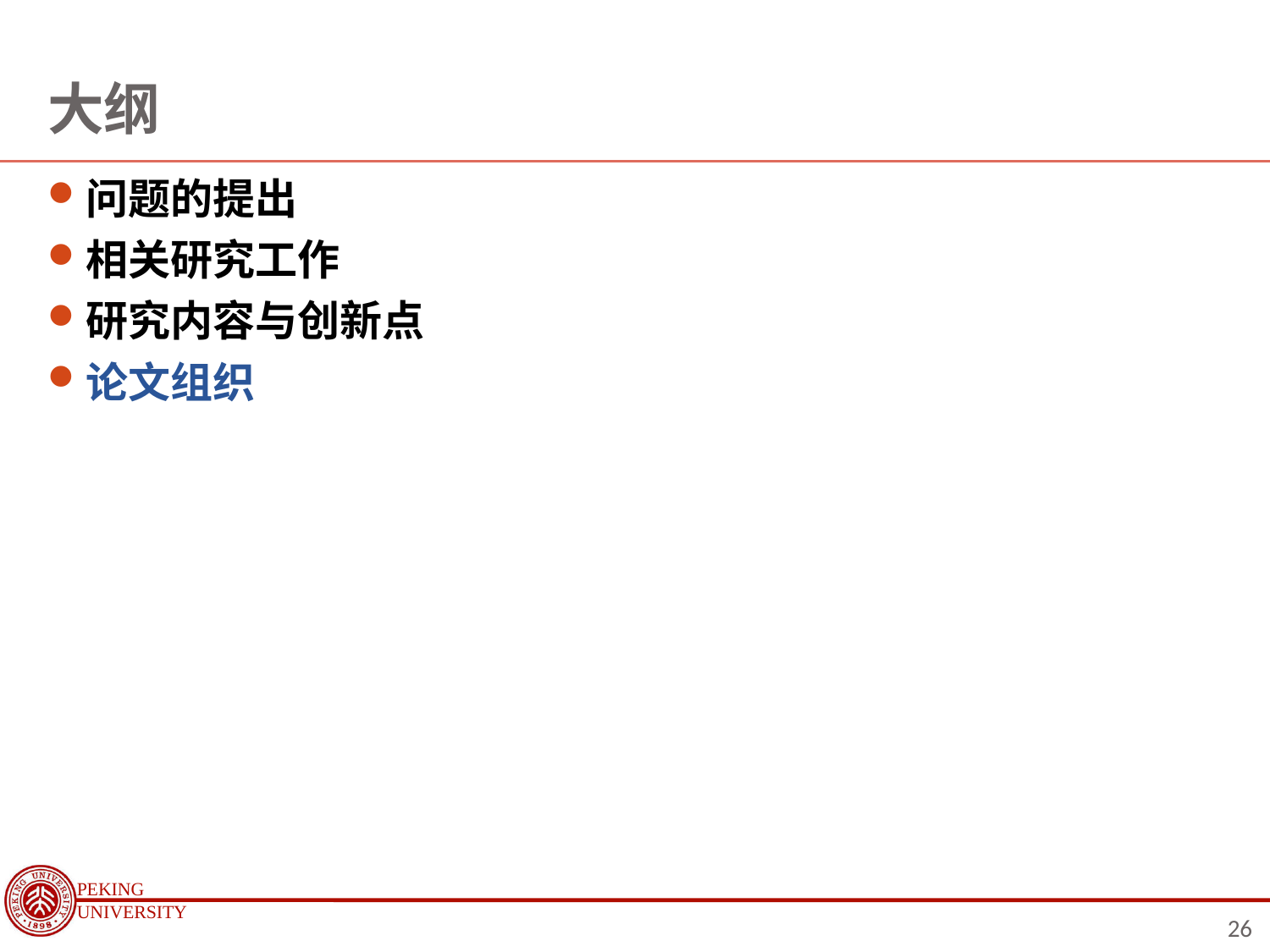

# 大纲
问题的提出
相关研究工作
研究内容与创新点
论文组织
26